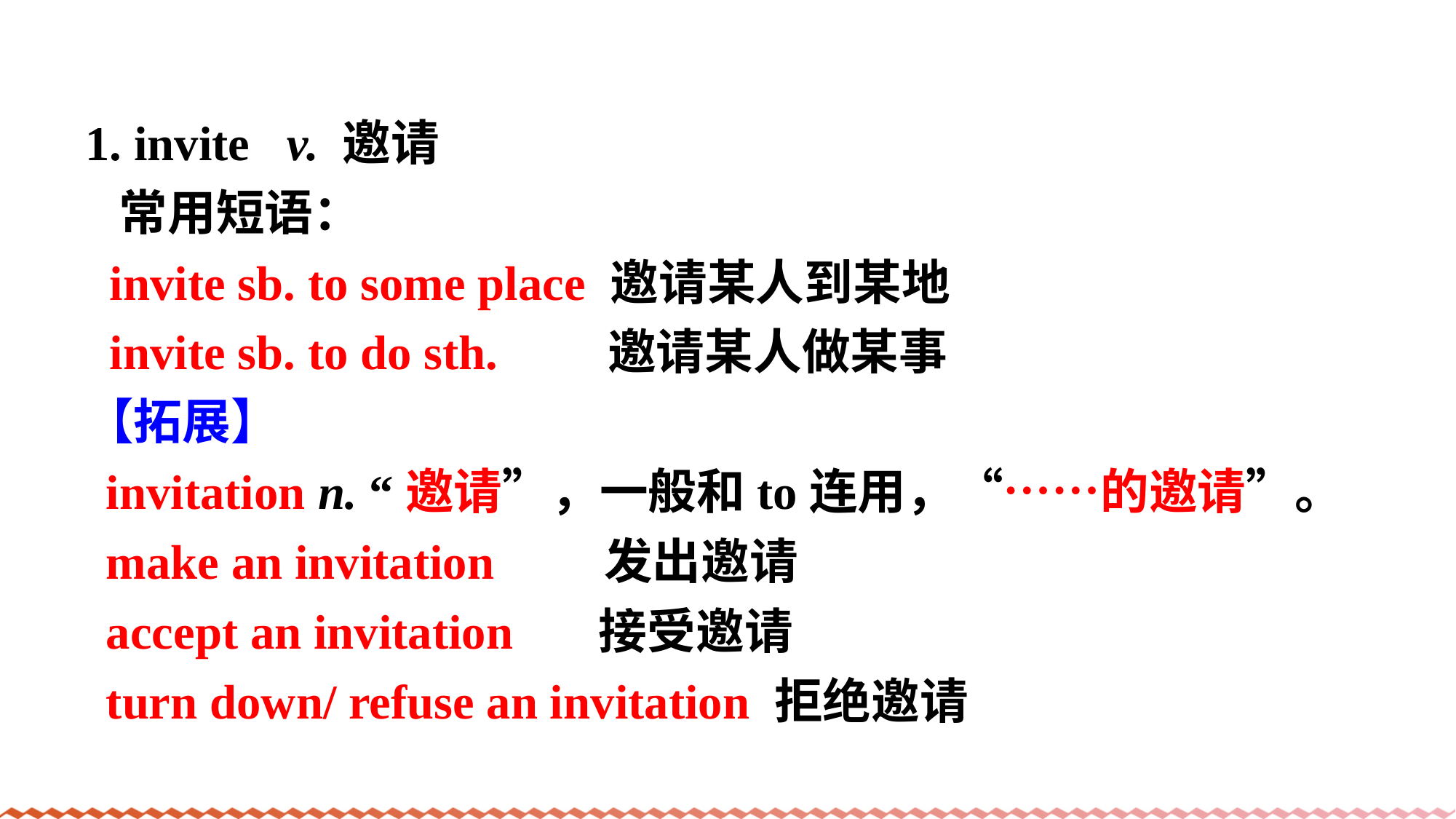

1. invite   v. 邀请
  常用短语：
  invite sb. to some place 邀请某人到某地
  invite sb. to do sth.        邀请某人做某事
【拓展】
invitation n. “邀请”，一般和to连用，“……的邀请”。
make an invitation        发出邀请
accept an invitation      接受邀请
turn down/ refuse an invitation 拒绝邀请